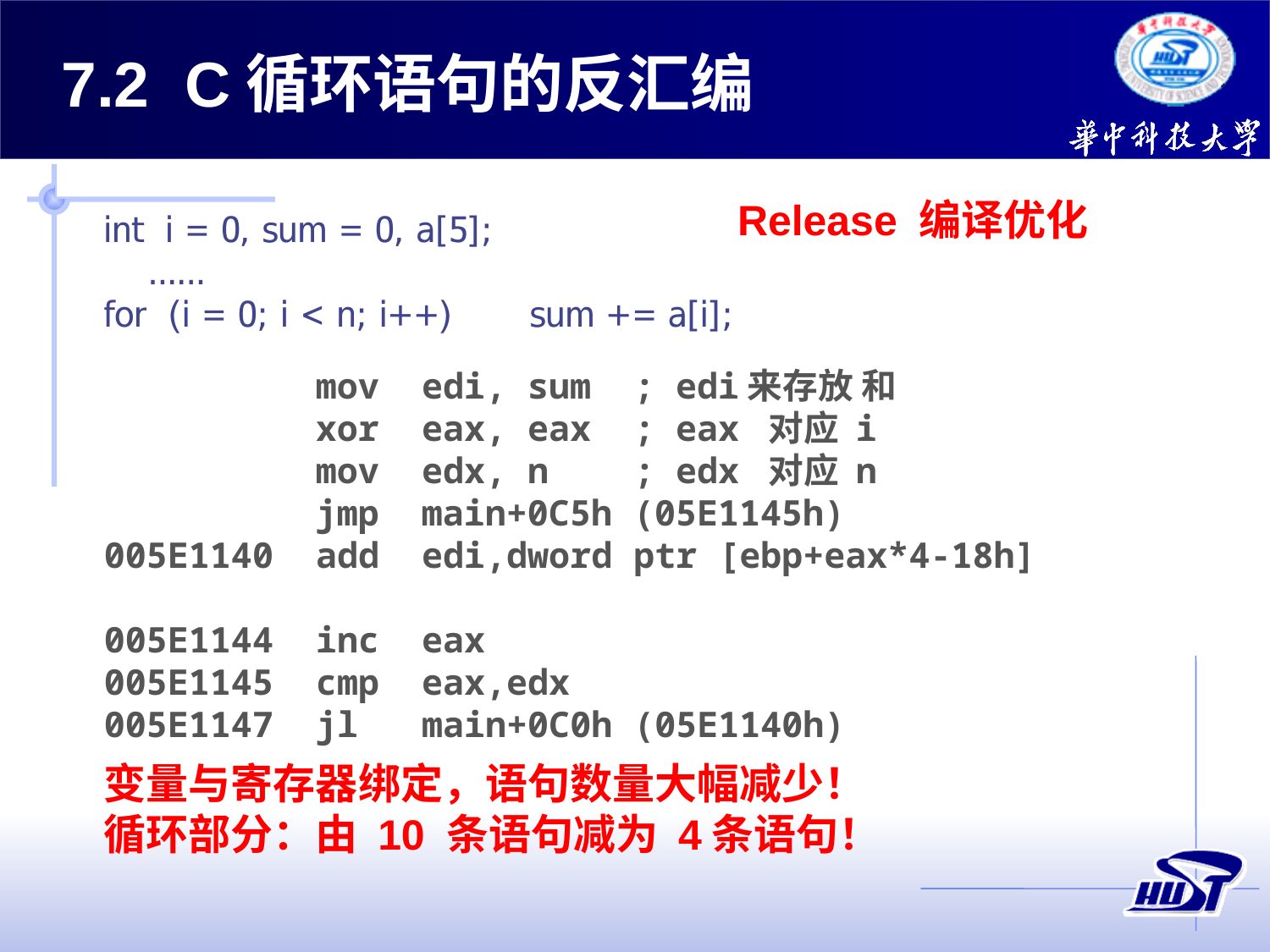

7.2  C循环语句的反汇编
Release 编译优化
int  i = 0, sum = 0, a[5];
    ……
for  (i = 0; i < n; i++)       sum += a[i];
          mov  edi, sum  ; edi来存放 和
          xor  eax, eax  ; eax 对应 i
          mov  edx, n    ; edx 对应 n
          jmp  main+0C5h (05E1145h)
005E1140  add  edi,dword ptr [ebp+eax*4-18h]
005E1144  inc  eax
005E1145  cmp  eax,edx
005E1147  jl   main+0C0h (05E1140h)
变量与寄存器绑定，语句数量大幅减少！
循环部分：由 10 条语句减为 4条语句！